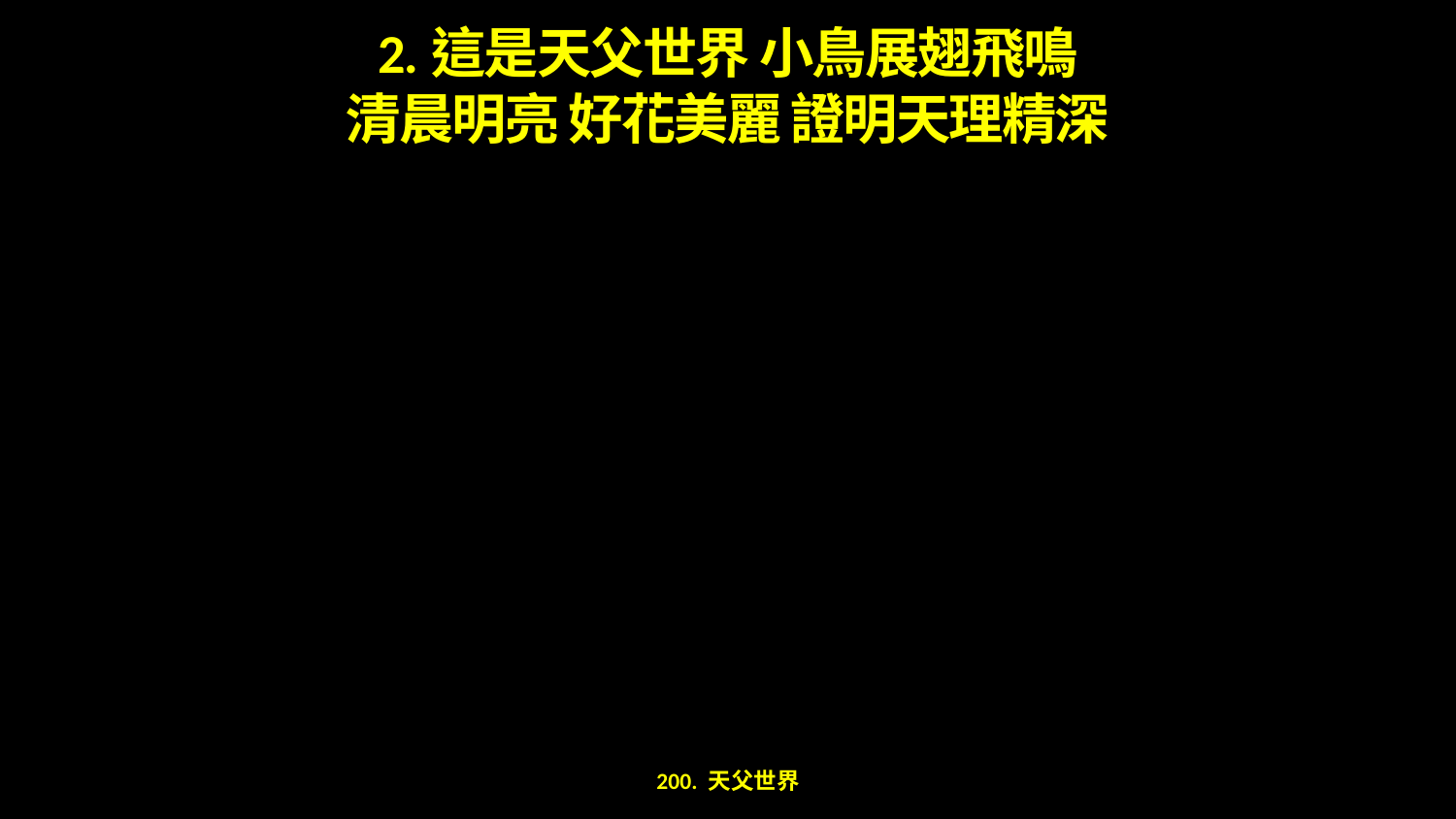

2.這是天父世界 小鳥展翅飛鳴
清晨明亮 好花美麗 證明天理精深
200. 天父世界